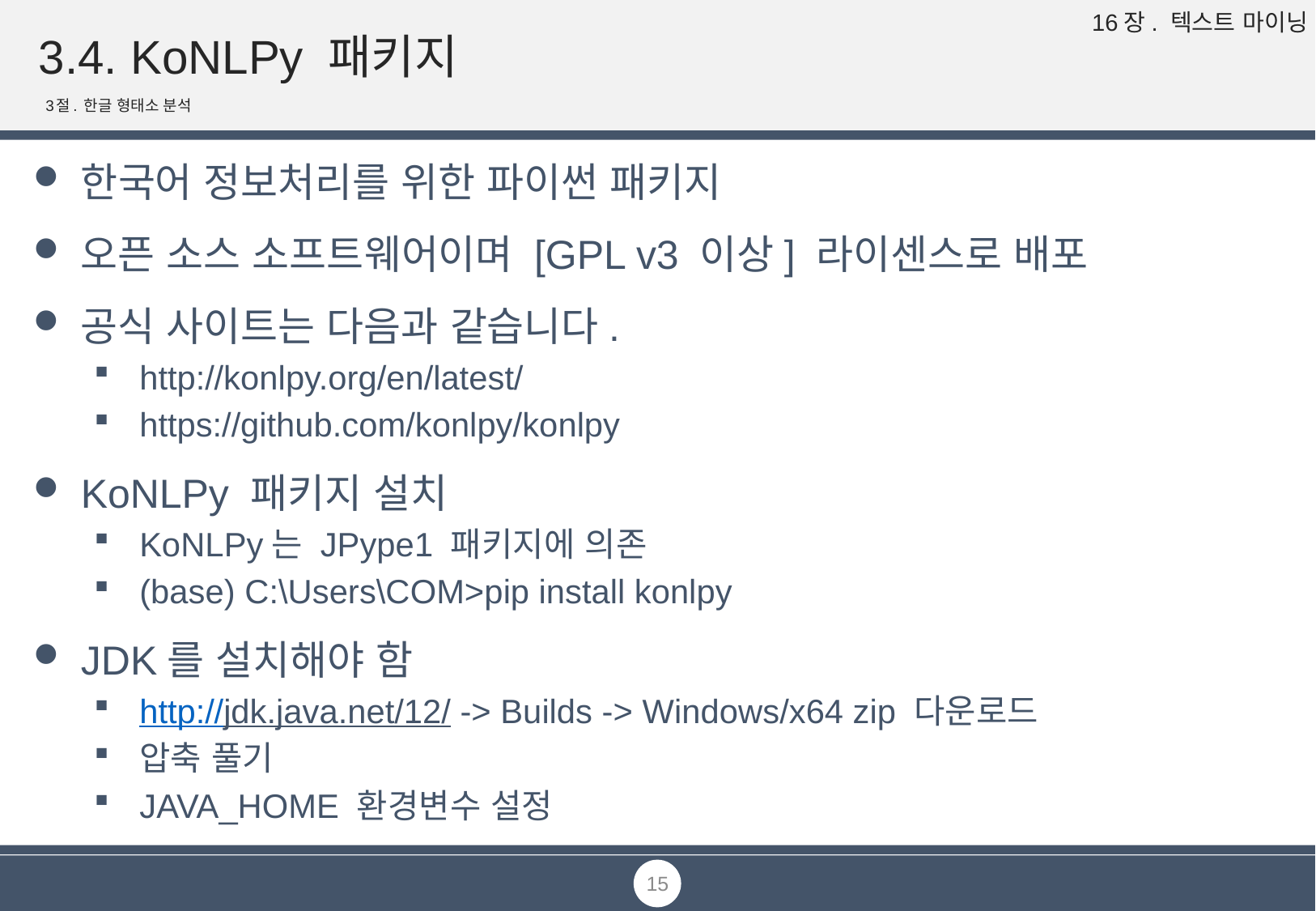

# 3.4. KoNLPy 패키지
3절. 한글 형태소 분석
한국어 정보처리를 위한 파이썬 패키지
오픈 소스 소프트웨어이며 [GPL v3 이상] 라이센스로 배포
공식 사이트는 다음과 같습니다.
http://konlpy.org/en/latest/
https://github.com/konlpy/konlpy
KoNLPy 패키지 설치
KoNLPy는 JPype1 패키지에 의존
(base) C:\Users\COM>pip install konlpy
JDK를 설치해야 함
http://jdk.java.net/12/ -> Builds -> Windows/x64 zip 다운로드
압축 풀기
JAVA_HOME 환경변수 설정

15